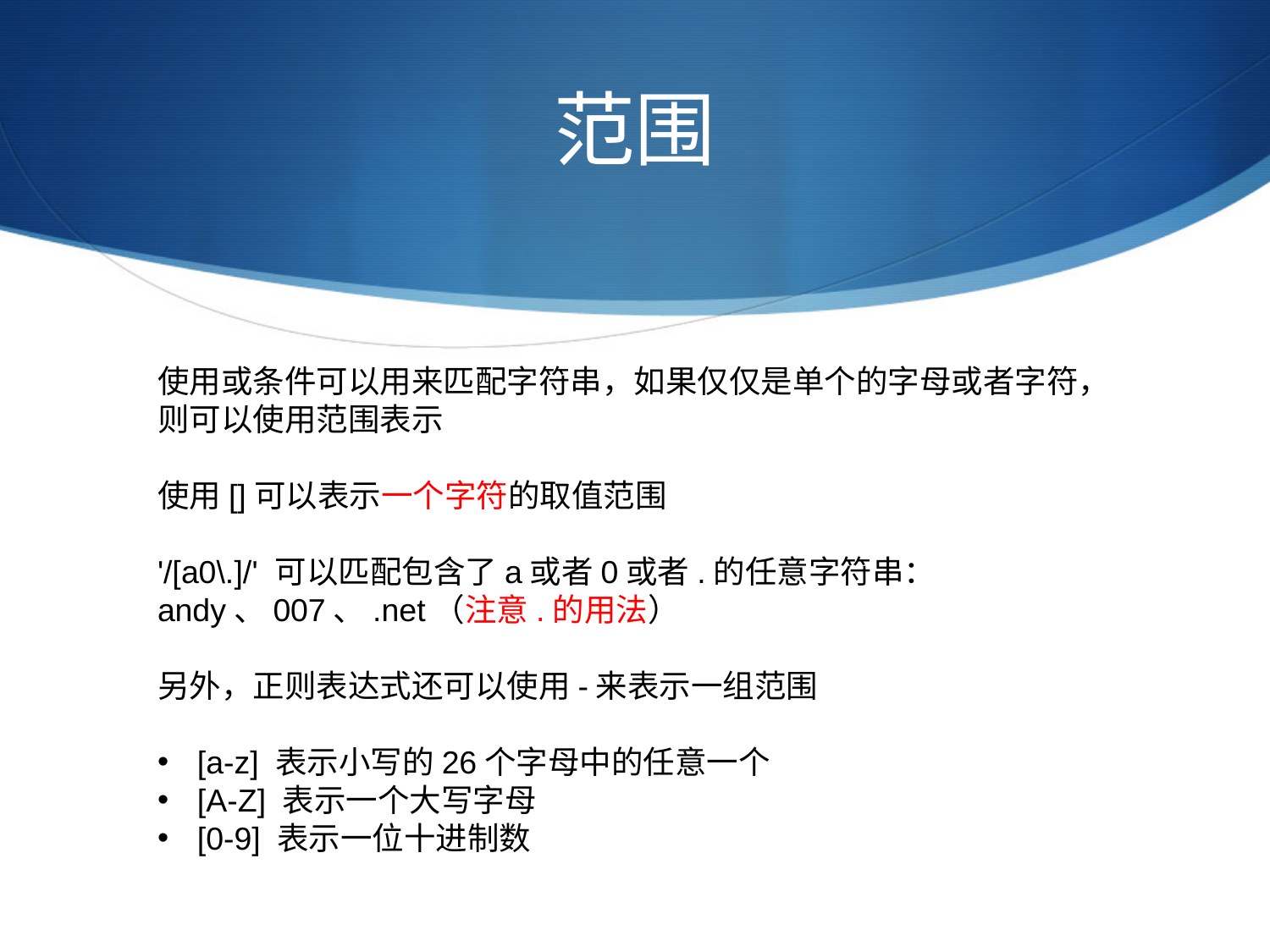

# 范围
使用或条件可以用来匹配字符串，如果仅仅是单个的字母或者字符，则可以使用范围表示

使用[]可以表示一个字符的取值范围

'/[a0\.]/' 可以匹配包含了a或者0或者.的任意字符串：andy、007、.net（注意.的用法）

另外，正则表达式还可以使用-来表示一组范围

[a-z] 表示小写的26个字母中的任意一个
[A-Z] 表示一个大写字母
[0-9] 表示一位十进制数